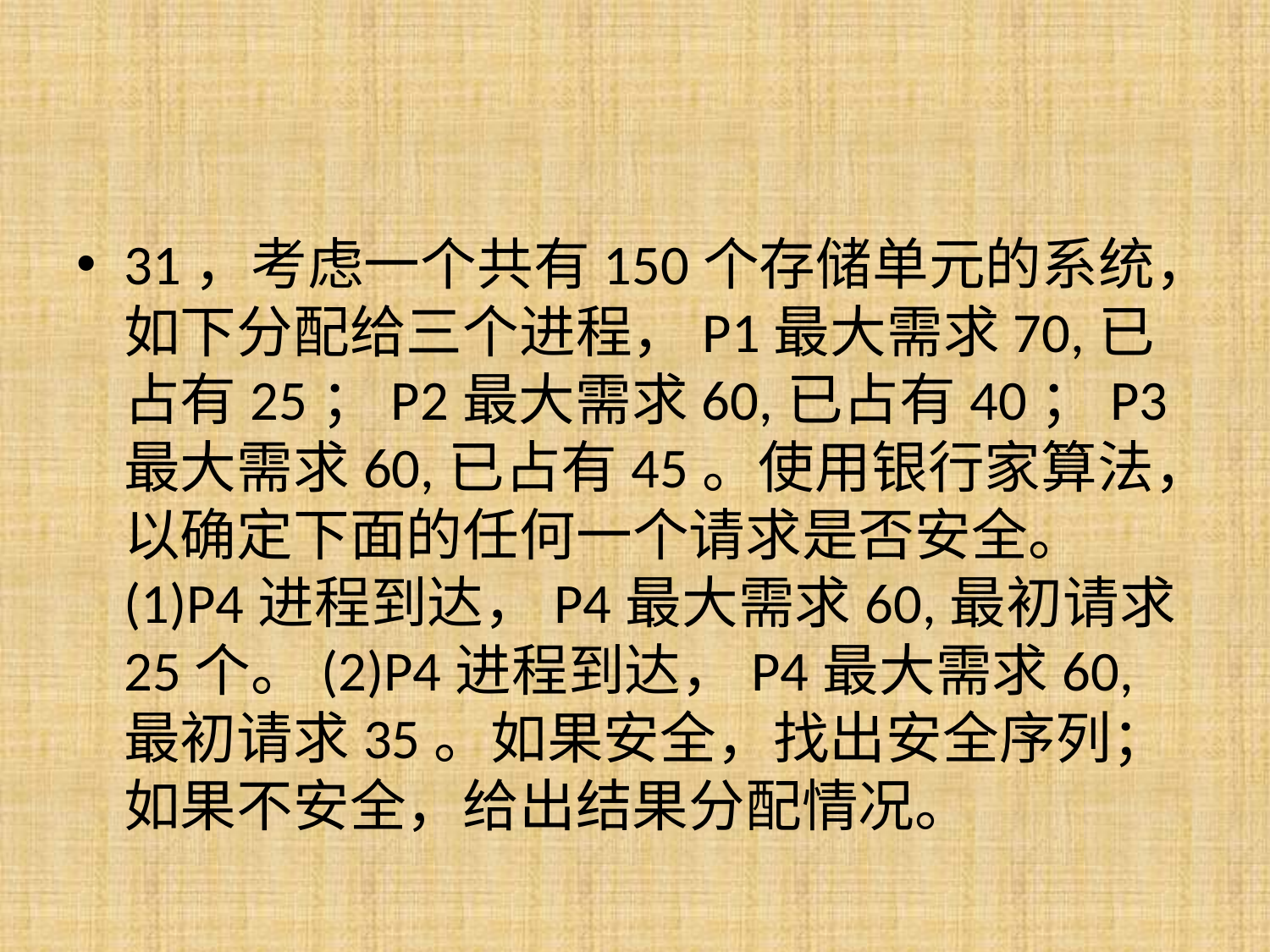

#
31，考虑一个共有150个存储单元的系统，如下分配给三个进程，P1最大需求70,已占有25；P2最大需求60,已占有40；P3最大需求60,已占有45。使用银行家算法，以确定下面的任何一个请求是否安全。(1)P4进程到达，P4最大需求60,最初请求25个。(2)P4进程到达，P4最大需求60,最初请求35。如果安全，找出安全序列；如果不安全，给出结果分配情况。